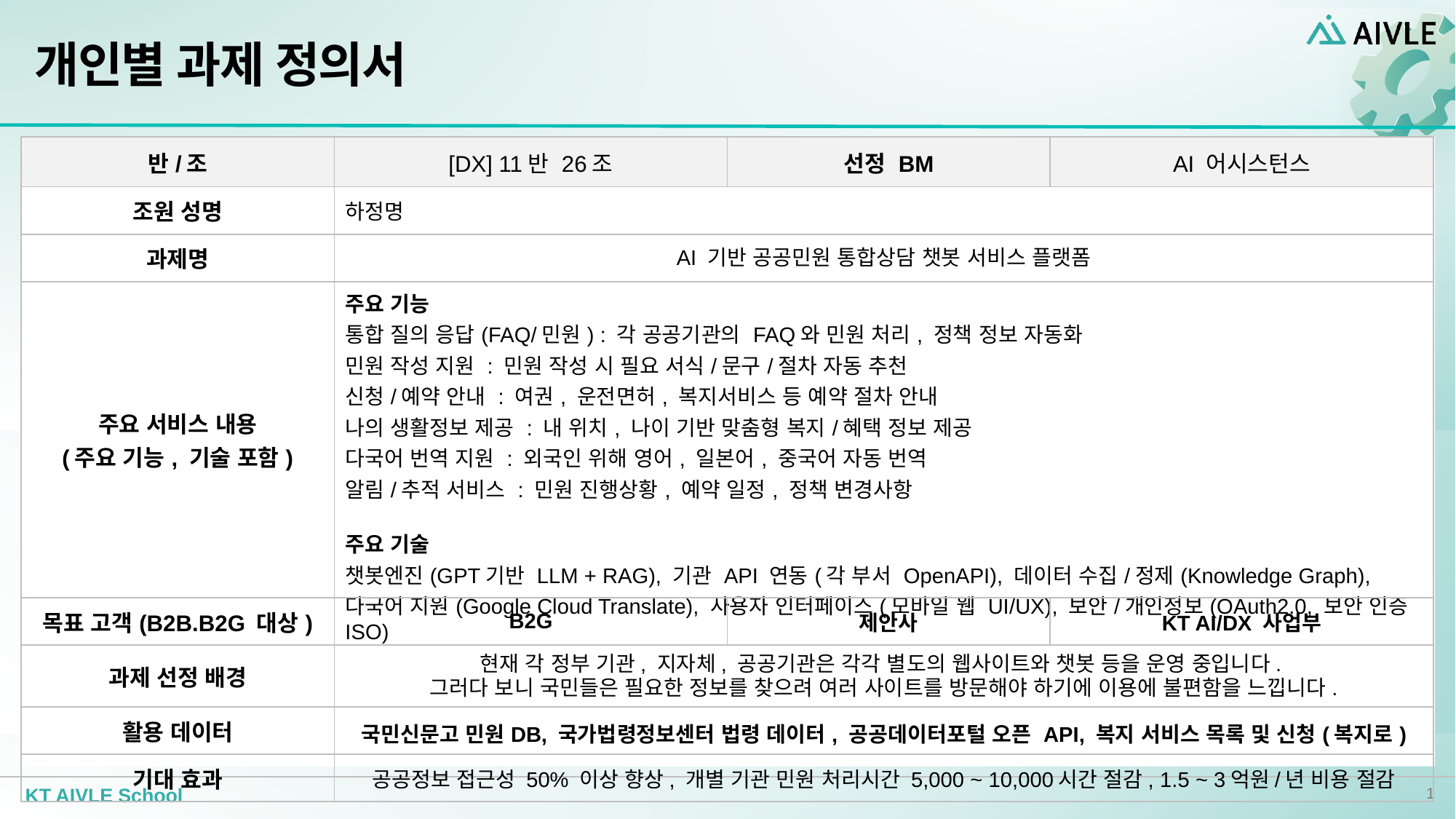

개인별 과제 정의서
| 반/조 | [DX] 11반 26조 | 선정 BM | AI 어시스턴스 |
| --- | --- | --- | --- |
| 조원 성명 | 하정명 |  |  |
| 과제명 | AI 기반 공공민원 통합상담 챗봇 서비스 플랫폼 |  |  |
| 주요 서비스 내용 (주요 기능, 기술 포함) | 주요 기능 통합 질의 응답(FAQ/민원) : 각 공공기관의 FAQ와 민원 처리, 정책 정보 자동화 민원 작성 지원 : 민원 작성 시 필요 서식/문구/절차 자동 추천 신청/예약 안내 : 여권, 운전면허, 복지서비스 등 예약 절차 안내 나의 생활정보 제공 : 내 위치, 나이 기반 맞춤형 복지/혜택 정보 제공 다국어 번역 지원 : 외국인 위해 영어, 일본어, 중국어 자동 번역 알림/추적 서비스 : 민원 진행상황, 예약 일정, 정책 변경사항 주요 기술 챗봇엔진(GPT기반 LLM + RAG), 기관 API 연동(각 부서 OpenAPI), 데이터 수집/정제(Knowledge Graph), 다국어 지원(Google Cloud Translate), 사용자 인터페이스(모바일 웹 UI/UX), 보안/개인정보(OAuth2.0, 보안 인증 ISO) |  |  |
| 목표 고객(B2B.B2G 대상) | B2G | 제안사 | KT AI/DX 사업부 |
| 과제 선정 배경 | 현재 각 정부 기관, 지자체, 공공기관은 각각 별도의 웹사이트와 챗봇 등을 운영 중입니다. 그러다 보니 국민들은 필요한 정보를 찾으려 여러 사이트를 방문해야 하기에 이용에 불편함을 느낍니다. |  |  |
| 활용 데이터 | 국민신문고 민원DB, 국가법령정보센터 법령 데이터, 공공데이터포털 오픈 API, 복지 서비스 목록 및 신청(복지로) |  |  |
| 기대 효과 | 공공정보 접근성 50% 이상 향상, 개별 기관 민원 처리시간 5,000 ~ 10,000시간 절감, 1.5 ~ 3억원/년 비용 절감 |  |  |